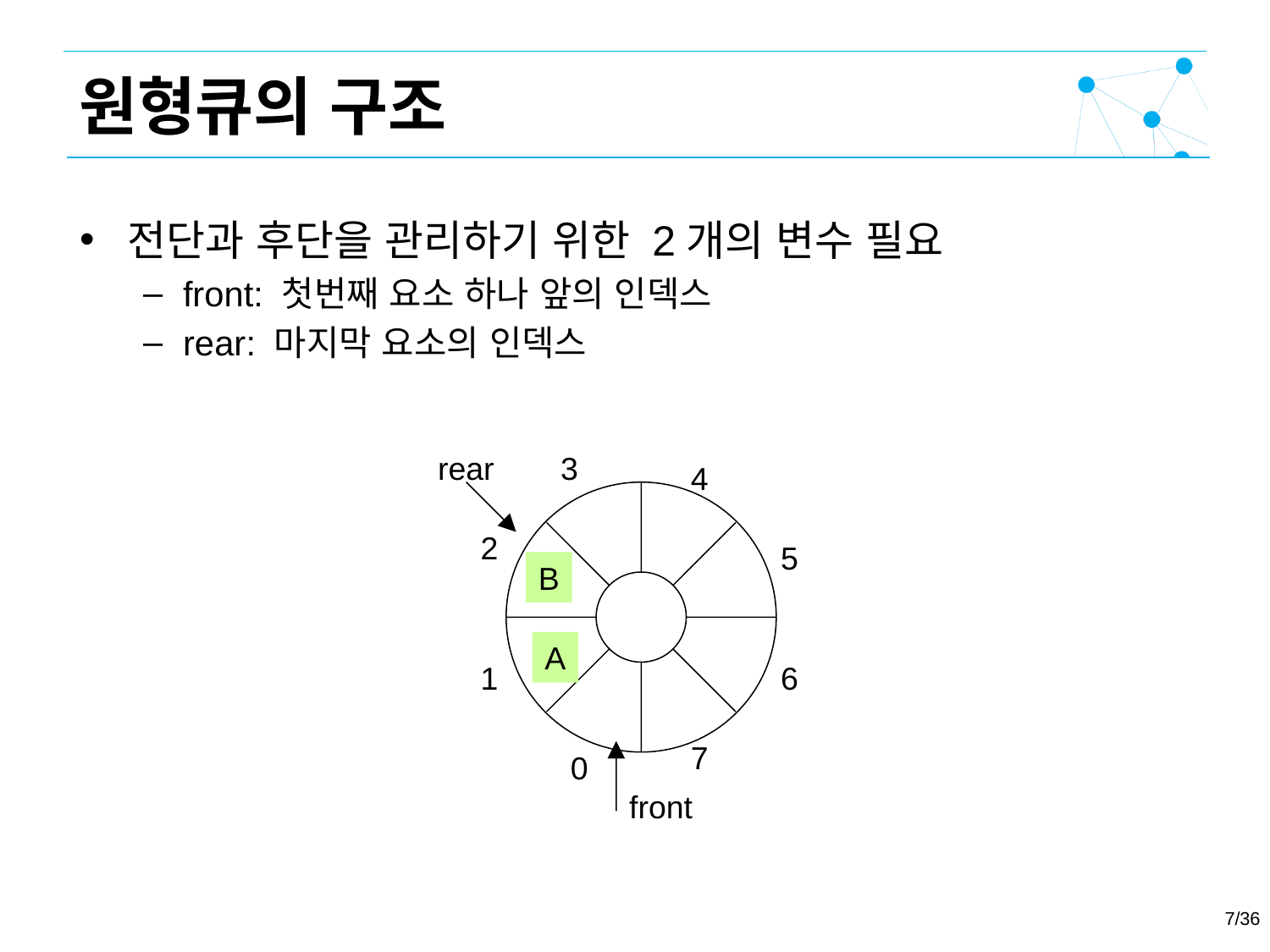

원형큐의 구조
전단과 후단을 관리하기 위한 2개의 변수 필요
front: 첫번째 요소 하나 앞의 인덱스
rear: 마지막 요소의 인덱스

rear
3
4

2
5
B
A
1
6
7

0
front